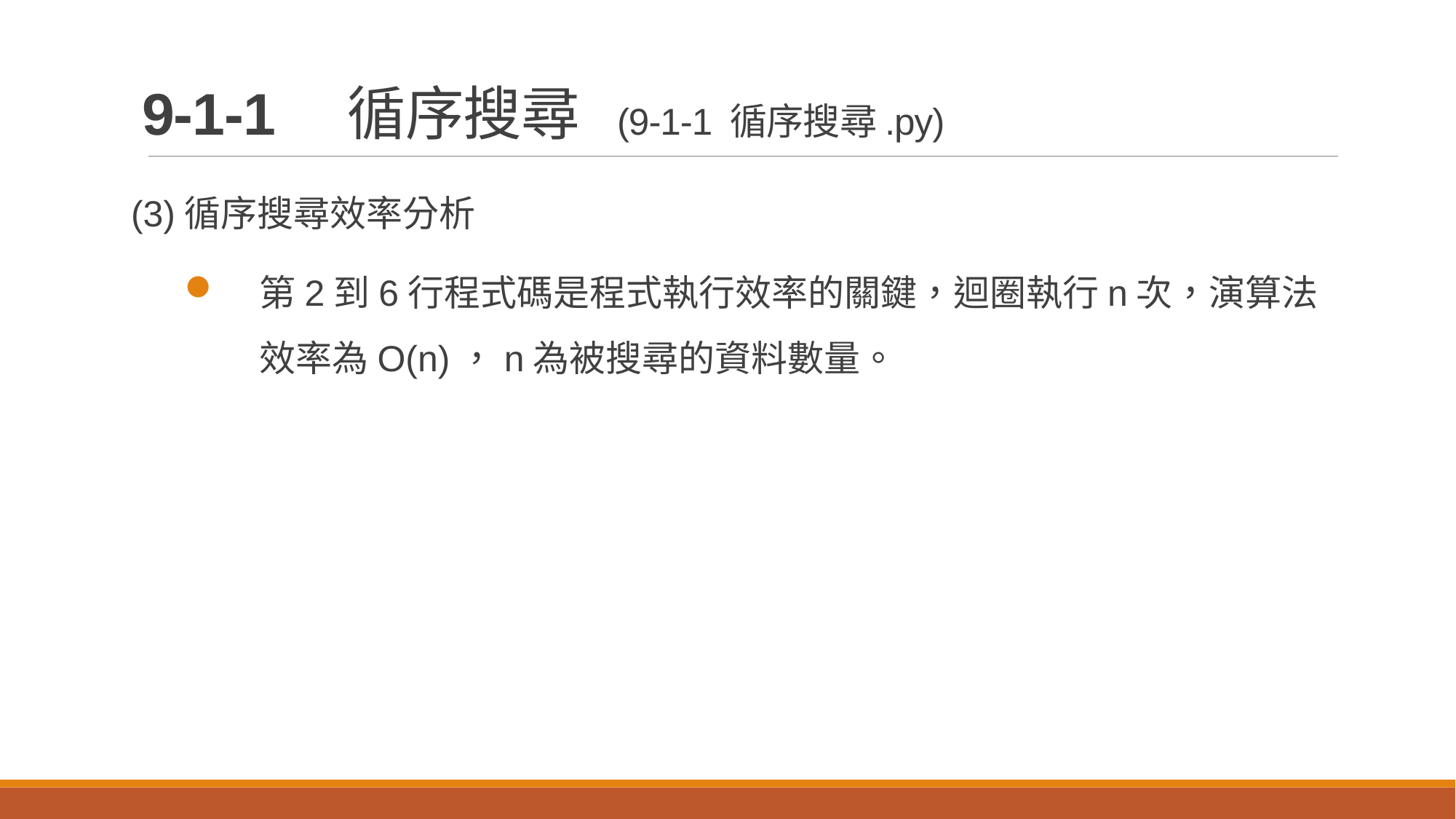

# 9-1-1　循序搜尋  (9-1-1 循序搜尋.py)
(3)循序搜尋效率分析
第2到6行程式碼是程式執行效率的關鍵，迴圈執行n次，演算法效率為O(n)，n為被搜尋的資料數量。